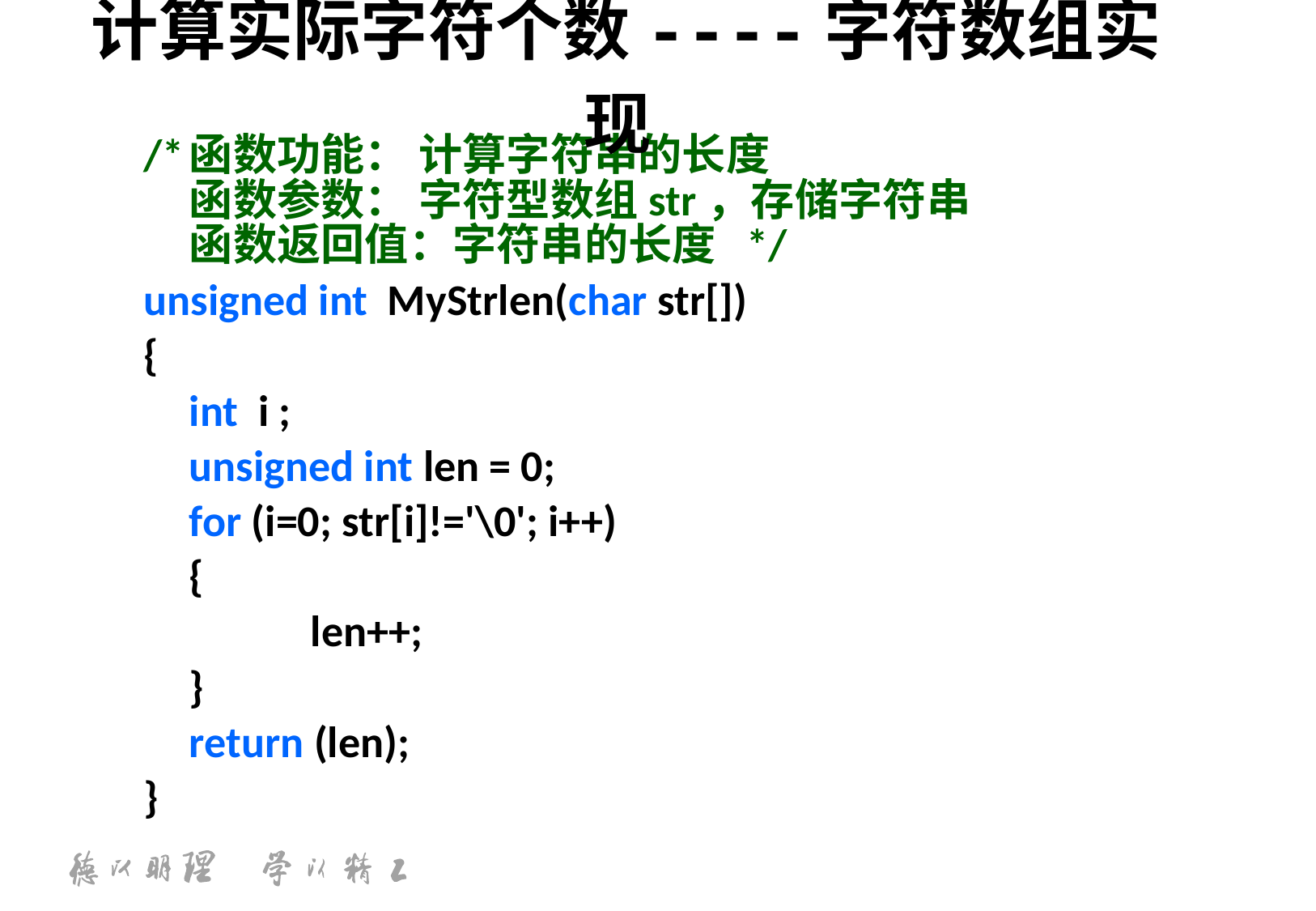

# 计算实际字符个数----字符数组实现
/*	函数功能： 计算字符串的长度
  	函数参数： 字符型数组str，存储字符串
	函数返回值：字符串的长度  */
unsigned int  MyStrlen(char str[])
{
	int  i ;
	unsigned int len = 0;
	for (i=0; str[i]!='\0'; i++)
	{
		len++;
	}
	return (len);
}
108